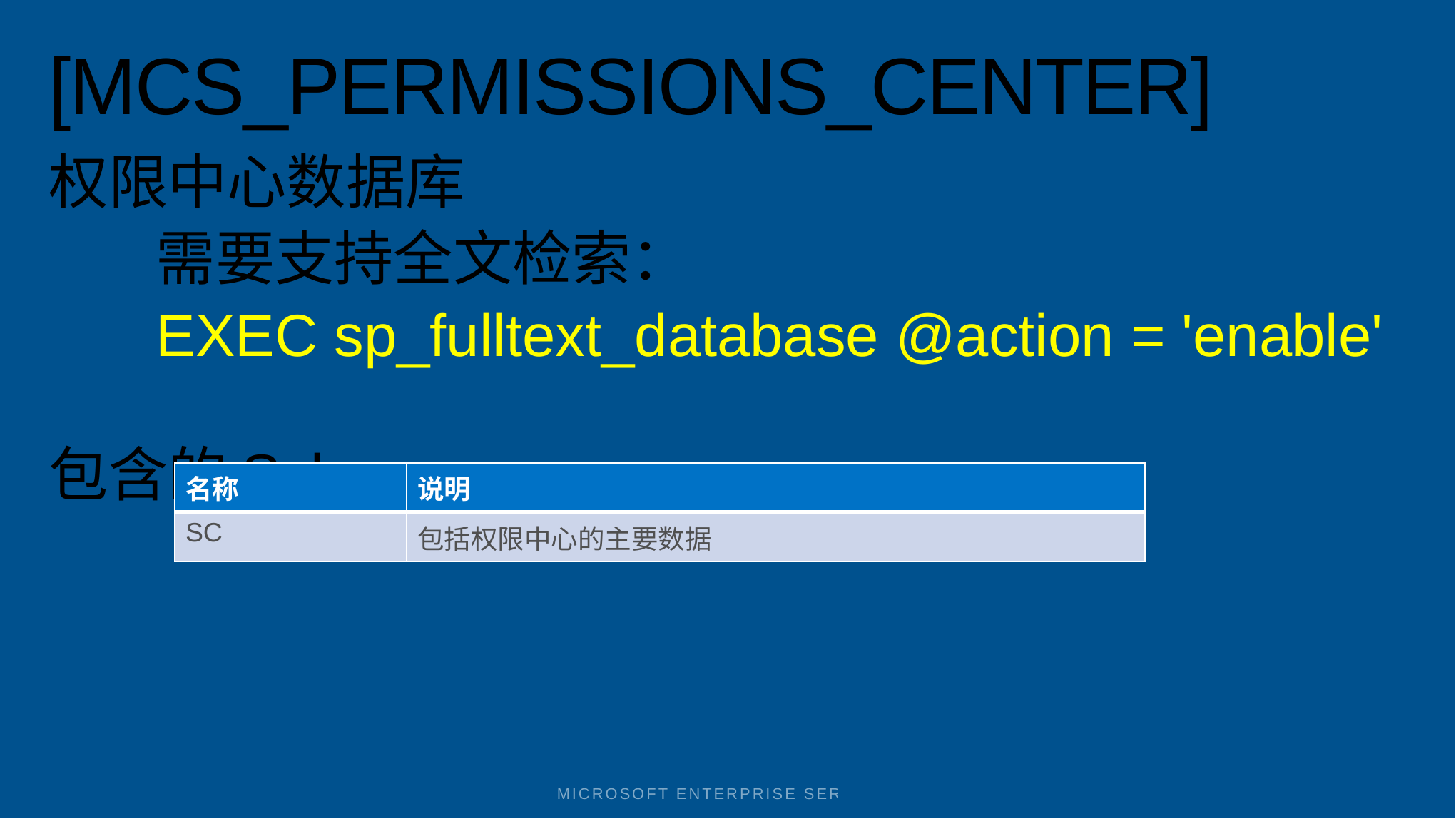

# [MCS_PERMISSIONS_CENTER]
权限中心数据库
	需要支持全文检索：
	EXEC sp_fulltext_database @action = 'enable'
包含的Schema
| 名称 | 说明 |
| --- | --- |
| SC | 包括权限中心的主要数据 |